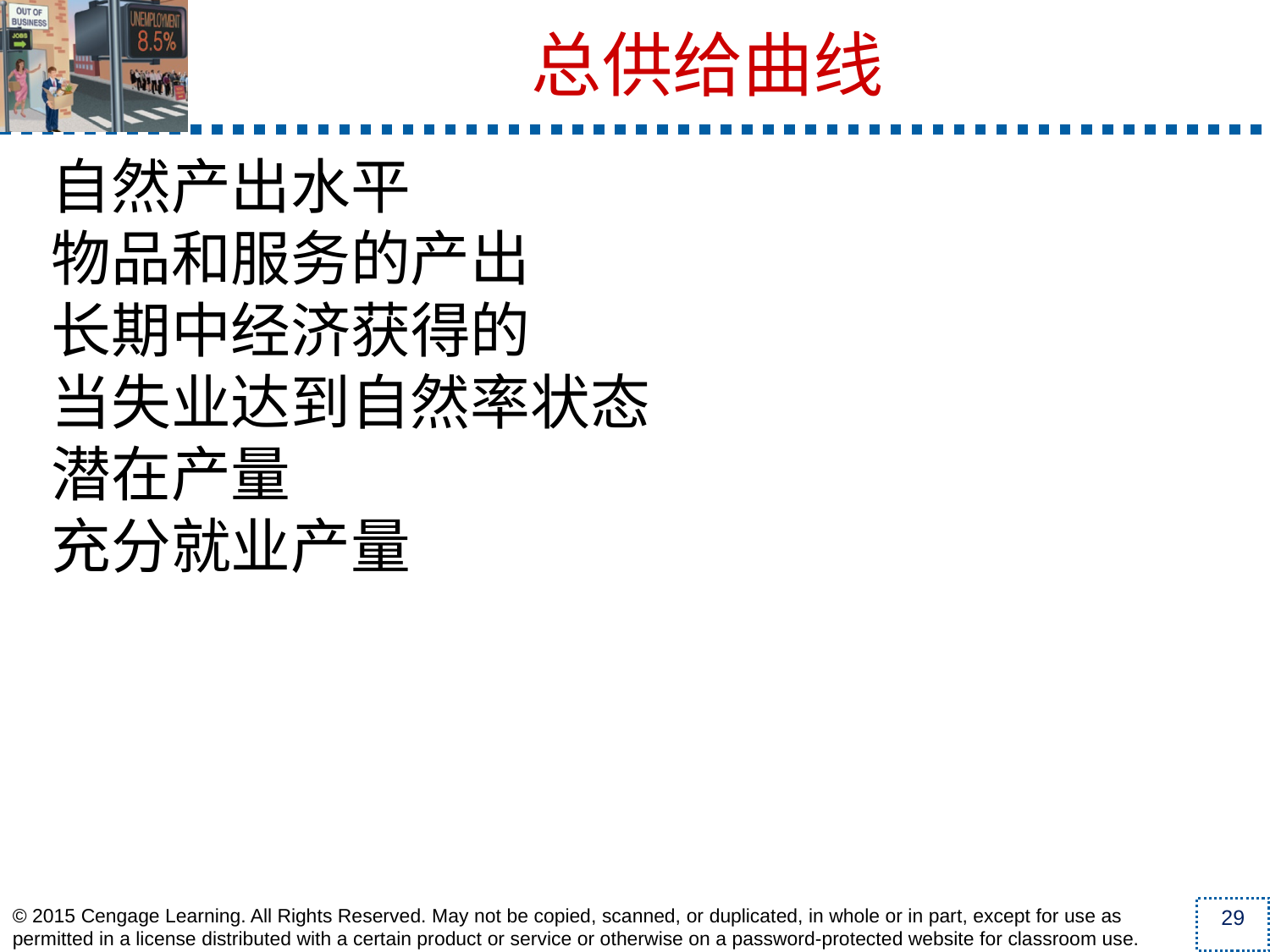

自然产出水平
物品和服务的产出
长期中经济获得的
当失业达到自然率状态
潜在产量
充分就业产量
总供给曲线
29
© 2015 Cengage Learning. All Rights Reserved. May not be copied, scanned, or duplicated, in whole or in part, except for use as permitted in a license distributed with a certain product or service or otherwise on a password-protected website for classroom use.